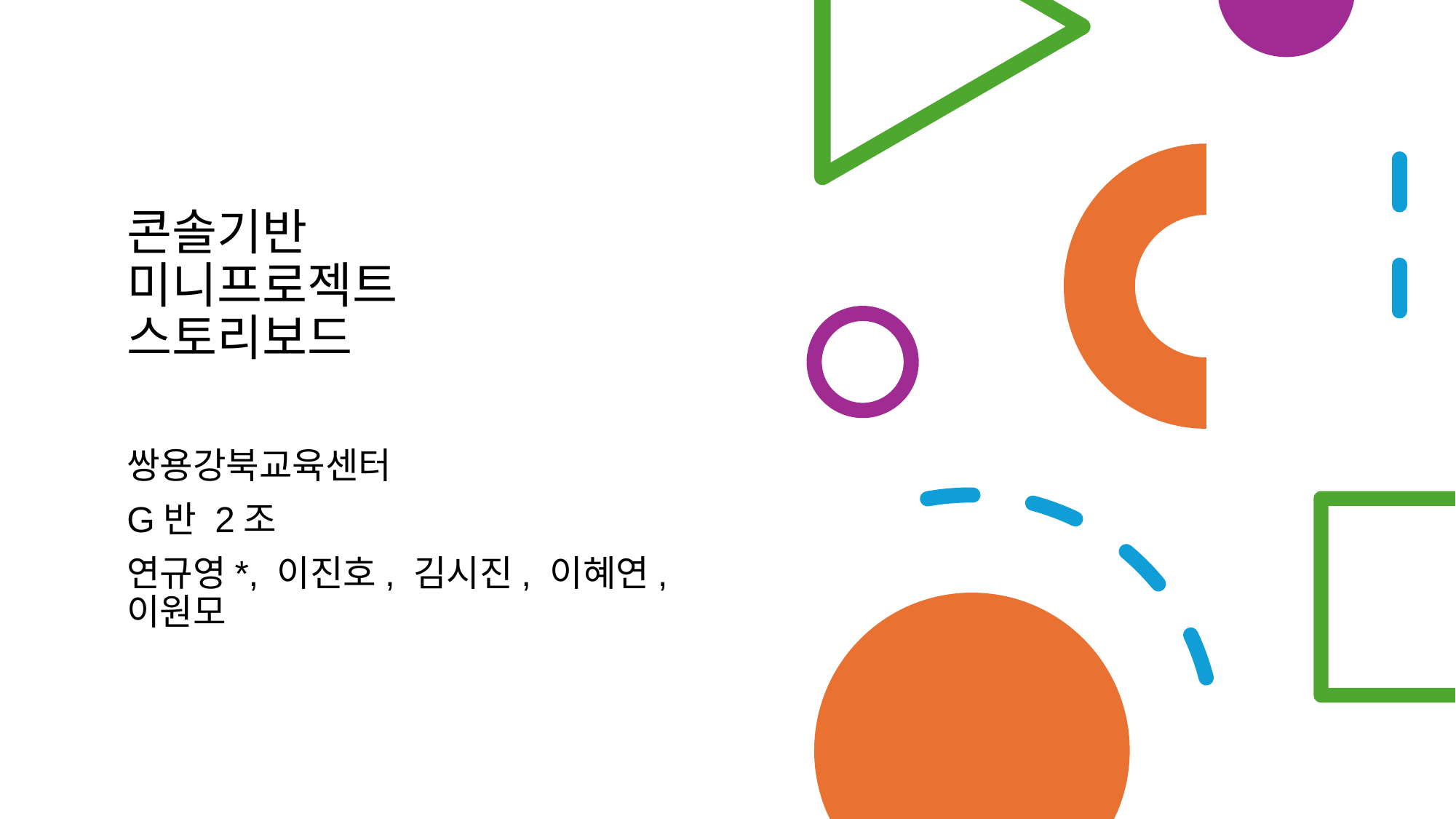

# 콘솔기반 미니프로젝트 스토리보드

쌍용강북교육센터
G반 2조
연규영*, 이진호, 김시진, 이혜연, 이원모